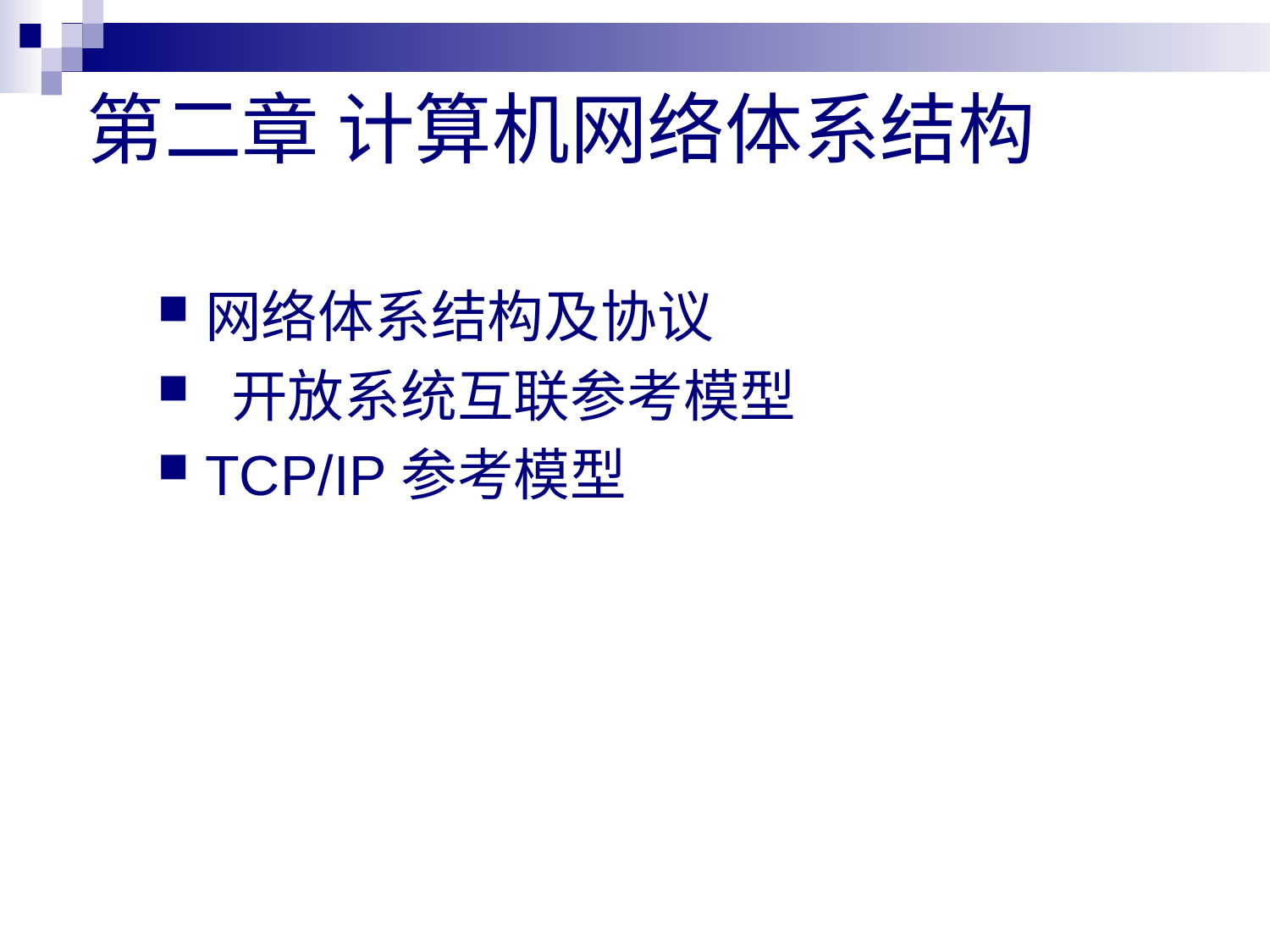

# 第二章 计算机网络体系结构
网络体系结构及协议
 开放系统互联参考模型
TCP/IP参考模型